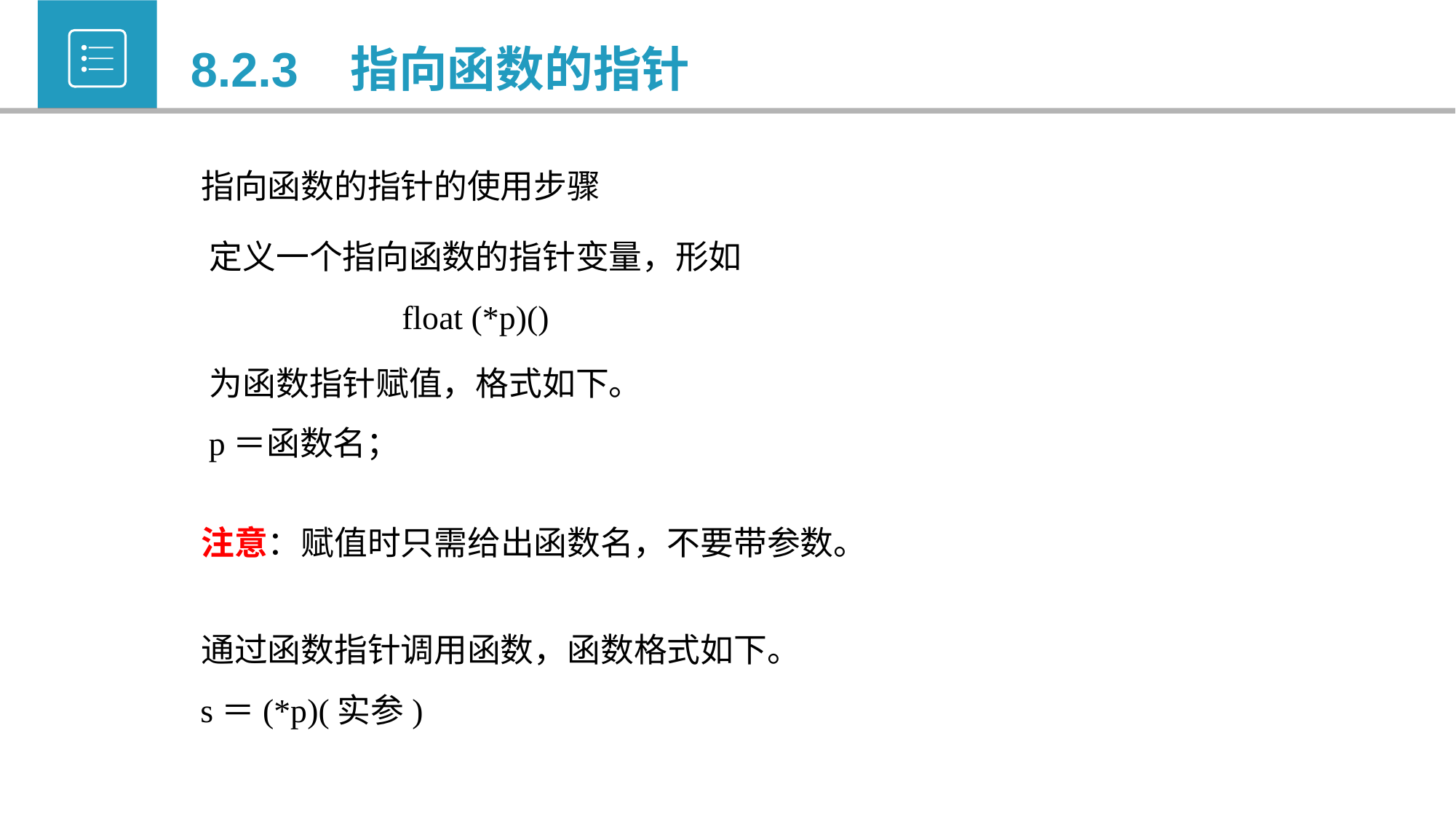

8.2.3   指向函数的指针
        指向函数的指针的使用步骤
        定义一个指向函数的指针变量，形如
		     float (*p)()
        为函数指针赋值，格式如下。
        p＝函数名；
        注意：赋值时只需给出函数名，不要带参数。
        通过函数指针调用函数，函数格式如下。
        s＝(*p)(实参)